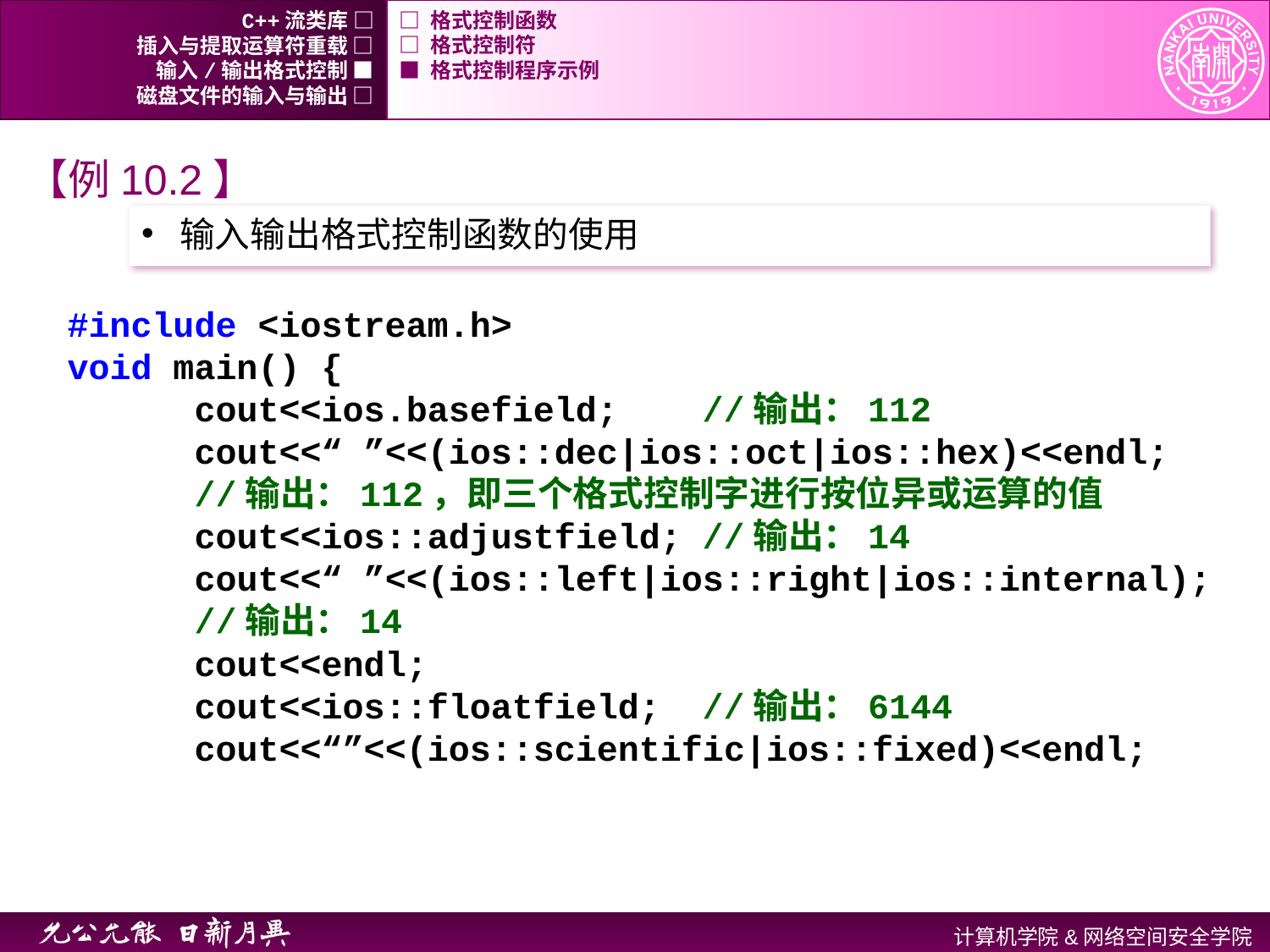

C++流类库 □
□ 格式控制函数
插入与提取运算符重载 □
□ 格式控制符
输入/输出格式控制 ■
■ 格式控制程序示例
磁盘文件的输入与输出 □
【例10.2】
输入输出格式控制函数的使用
#include <iostream.h>
void main() {
	cout<<ios.basefield; 	//输出：112
	cout<<“ ”<<(ios::dec|ios::oct|ios::hex)<<endl;
	//输出：112，即三个格式控制字进行按位异或运算的值
  	cout<<ios::adjustfield; //输出：14
	cout<<“ ”<<(ios::left|ios::right|ios::internal);
	//输出：14
	cout<<endl;
  	cout<<ios::floatfield;  //输出：6144
	cout<<“”<<(ios::scientific|ios::fixed)<<endl;